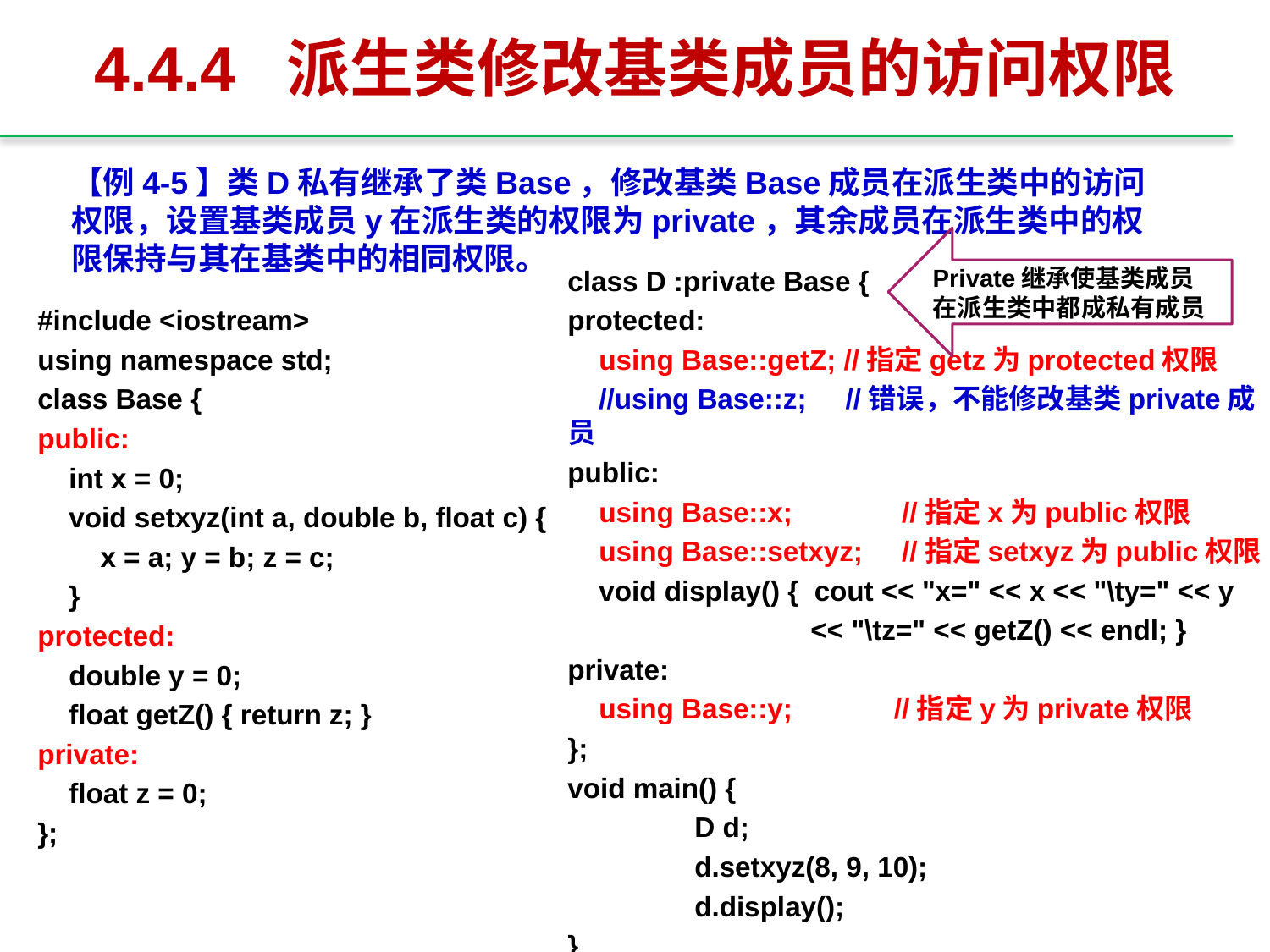

# 4.4.4  派生类修改基类成员的访问权限
【例4-5】类D私有继承了类Base，修改基类Base成员在派生类中的访问权限，设置基类成员y在派生类的权限为private，其余成员在派生类中的权限保持与其在基类中的相同权限。

Private继承使基类成员
在派生类中都成私有成员
class D :private Base {
protected:
    using Base::getZ; //指定getz为protected权限
    //using Base::z;     //错误，不能修改基类private成员
public:
    using Base::x;              //指定x为public权限
    using Base::setxyz;     //指定setxyz为public权限
    void display() {  cout << "x=" << x << "\ty=" << y
                               << "\tz=" << getZ() << endl; }
private:
    using Base::y;             //指定y为private权限
};
void main() {
	D d;
	d.setxyz(8, 9, 10);
	d.display();
}

#include <iostream>
using namespace std;
class Base {
public:
    int x = 0;
    void setxyz(int a, double b, float c) {
        x = a; y = b; z = c;
    }
protected:
    double y = 0;
    float getZ() { return z; }
private:
    float z = 0;
};